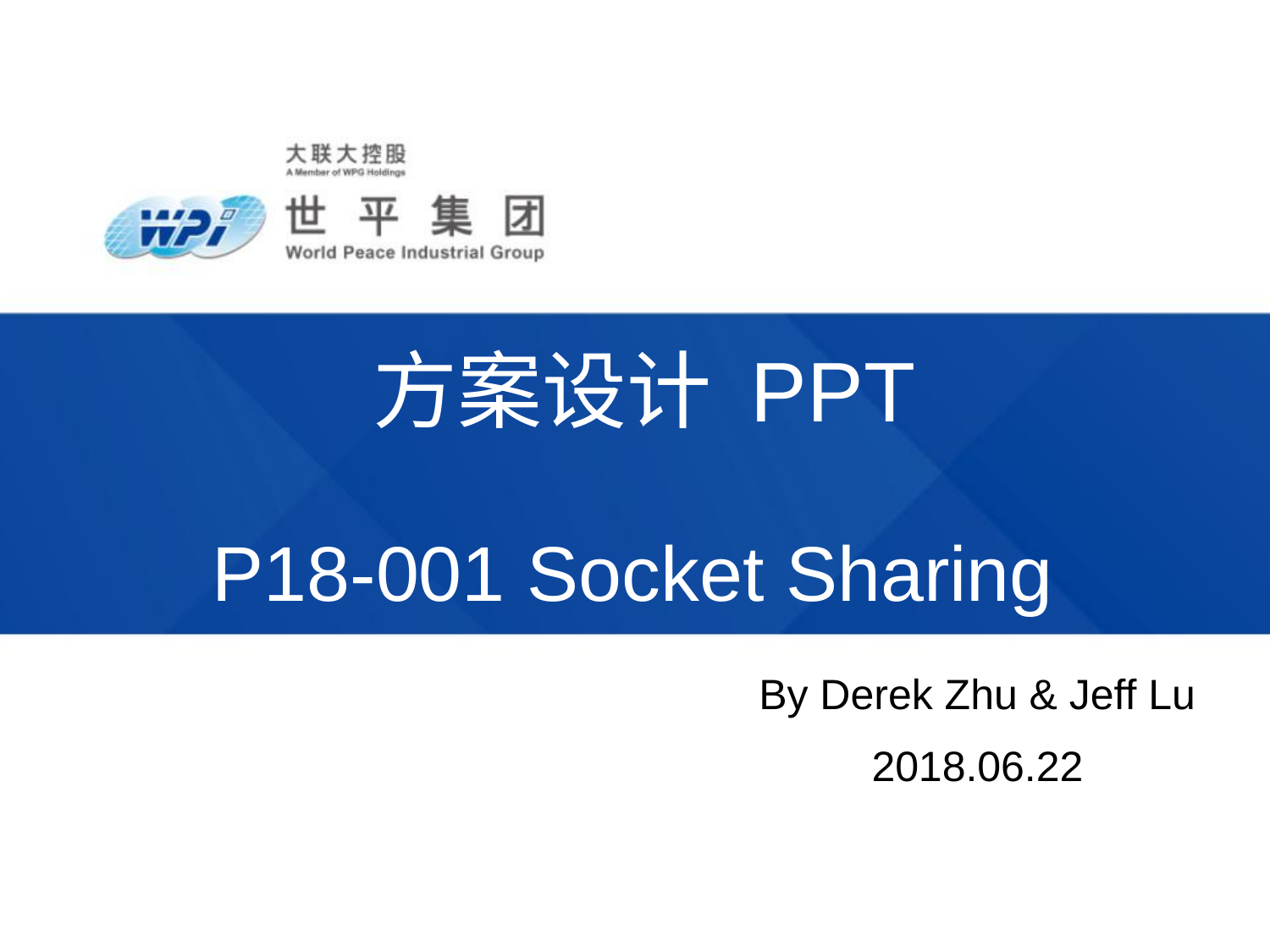

方案设计 PPT
P18-001 Socket Sharing
By Derek Zhu & Jeff Lu
2018.06.22